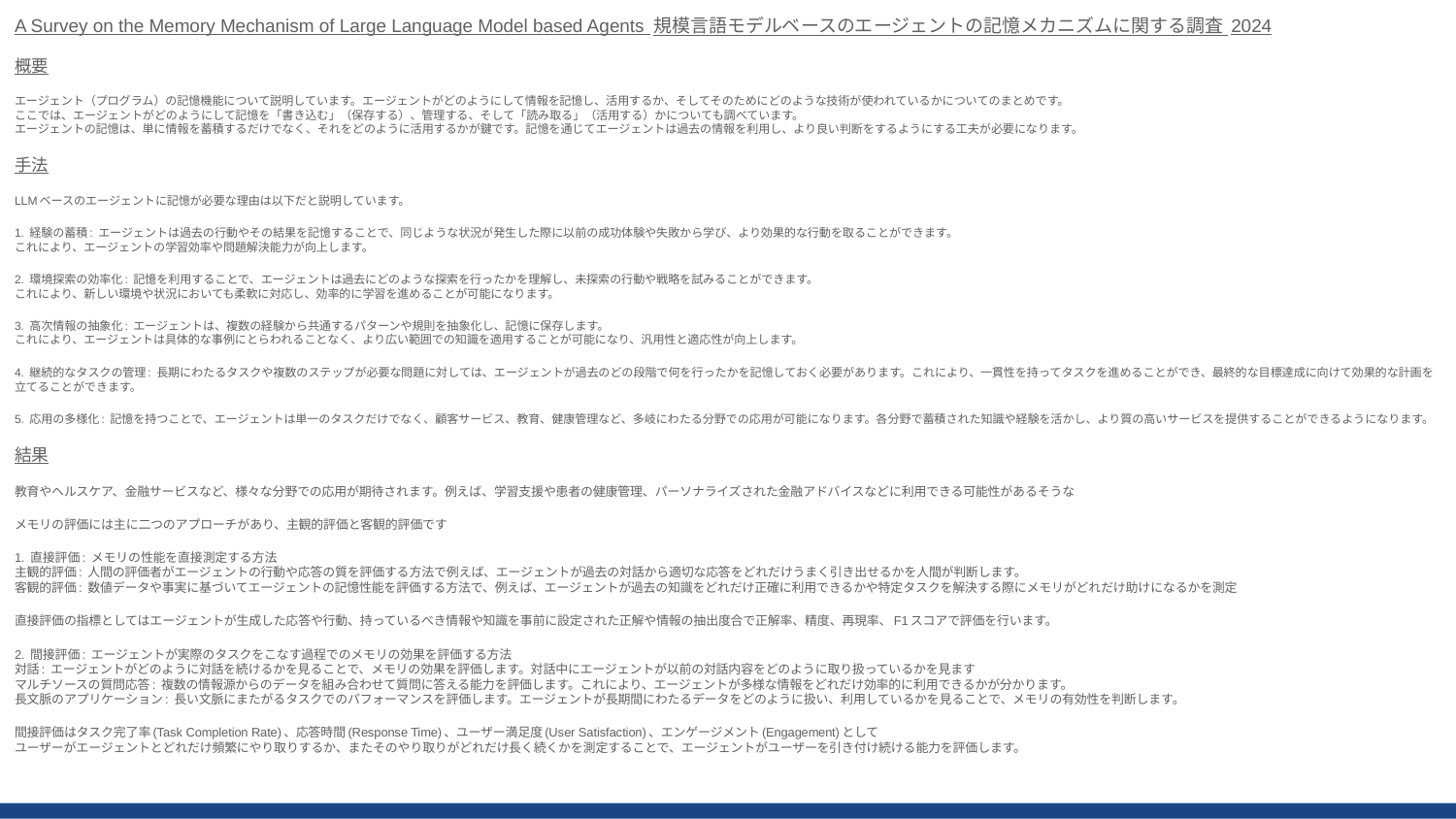

A Survey on the Memory Mechanism of Large Language Model based Agents 規模言語モデルベースのエージェントの記憶メカニズムに関する調査 2024
概要
エージェント（プログラム）の記憶機能について説明しています。エージェントがどのようにして情報を記憶し、活用するか、そしてそのためにどのような技術が使われているかについてのまとめです。
ここでは、エージェントがどのようにして記憶を「書き込む」（保存する）、管理する、そして「読み取る」（活用する）かについても調べています。
エージェントの記憶は、単に情報を蓄積するだけでなく、それをどのように活用するかが鍵です。記憶を通じてエージェントは過去の情報を利用し、より良い判断をするようにする工夫が必要になります。
手法
LLMベースのエージェントに記憶が必要な理由は以下だと説明しています。
1. 経験の蓄積: エージェントは過去の行動やその結果を記憶することで、同じような状況が発生した際に以前の成功体験や失敗から学び、より効果的な行動を取ることができます。
これにより、エージェントの学習効率や問題解決能力が向上します。
2. 環境探索の効率化: 記憶を利用することで、エージェントは過去にどのような探索を行ったかを理解し、未探索の行動や戦略を試みることができます。
これにより、新しい環境や状況においても柔軟に対応し、効率的に学習を進めることが可能になります。
3. 高次情報の抽象化: エージェントは、複数の経験から共通するパターンや規則を抽象化し、記憶に保存します。
これにより、エージェントは具体的な事例にとらわれることなく、より広い範囲での知識を適用することが可能になり、汎用性と適応性が向上します。
4. 継続的なタスクの管理: 長期にわたるタスクや複数のステップが必要な問題に対しては、エージェントが過去のどの段階で何を行ったかを記憶しておく必要があります。これにより、一貫性を持ってタスクを進めることができ、最終的な目標達成に向けて効果的な計画を立てることができます。
5. 応用の多様化: 記憶を持つことで、エージェントは単一のタスクだけでなく、顧客サービス、教育、健康管理など、多岐にわたる分野での応用が可能になります。各分野で蓄積された知識や経験を活かし、より質の高いサービスを提供することができるようになります。
結果
教育やヘルスケア、金融サービスなど、様々な分野での応用が期待されます。例えば、学習支援や患者の健康管理、パーソナライズされた金融アドバイスなどに利用できる可能性があるそうな
メモリの評価には主に二つのアプローチがあり、主観的評価と客観的評価です
1. 直接評価: メモリの性能を直接測定する方法
主観的評価: 人間の評価者がエージェントの行動や応答の質を評価する方法で例えば、エージェントが過去の対話から適切な応答をどれだけうまく引き出せるかを人間が判断します。
客観的評価: 数値データや事実に基づいてエージェントの記憶性能を評価する方法で、例えば、エージェントが過去の知識をどれだけ正確に利用できるかや特定タスクを解決する際にメモリがどれだけ助けになるかを測定
直接評価の指標としてはエージェントが生成した応答や行動、持っているべき情報や知識を事前に設定された正解や情報の抽出度合で正解率、精度、再現率、F1スコアで評価を行います。
2. 間接評価: エージェントが実際のタスクをこなす過程でのメモリの効果を評価する方法
対話: エージェントがどのように対話を続けるかを見ることで、メモリの効果を評価します。対話中にエージェントが以前の対話内容をどのように取り扱っているかを見ます
マルチソースの質問応答: 複数の情報源からのデータを組み合わせて質問に答える能力を評価します。これにより、エージェントが多様な情報をどれだけ効率的に利用できるかが分かります。
長文脈のアプリケーション: 長い文脈にまたがるタスクでのパフォーマンスを評価します。エージェントが長期間にわたるデータをどのように扱い、利用しているかを見ることで、メモリの有効性を判断します。
間接評価はタスク完了率(Task Completion Rate)、応答時間(Response Time)、ユーザー満足度(User Satisfaction)、エンゲージメント(Engagement)として
ユーザーがエージェントとどれだけ頻繁にやり取りするか、またそのやり取りがどれだけ長く続くかを測定することで、エージェントがユーザーを引き付け続ける能力を評価します。